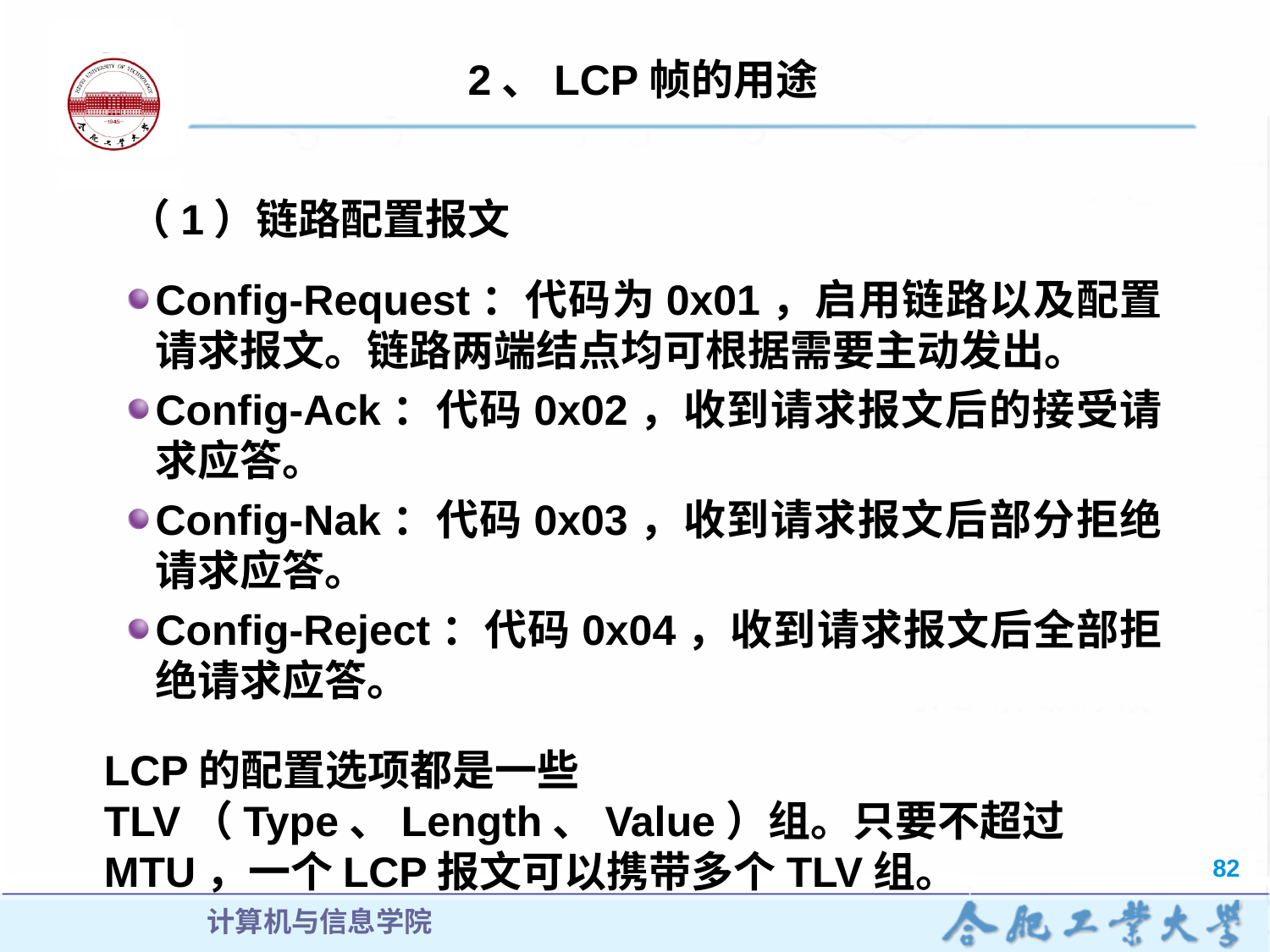

2、LCP帧的用途
（1）链路配置报文
Config-Request：代码为0x01，启用链路以及配置请求报文。链路两端结点均可根据需要主动发出。
Config-Ack：代码0x02，收到请求报文后的接受请求应答。
Config-Nak：代码0x03，收到请求报文后部分拒绝请求应答。
Config-Reject：代码0x04，收到请求报文后全部拒绝请求应答。
LCP的配置选项都是一些TLV（Type、Length、Value）组。只要不超过MTU，一个LCP报文可以携带多个TLV组。